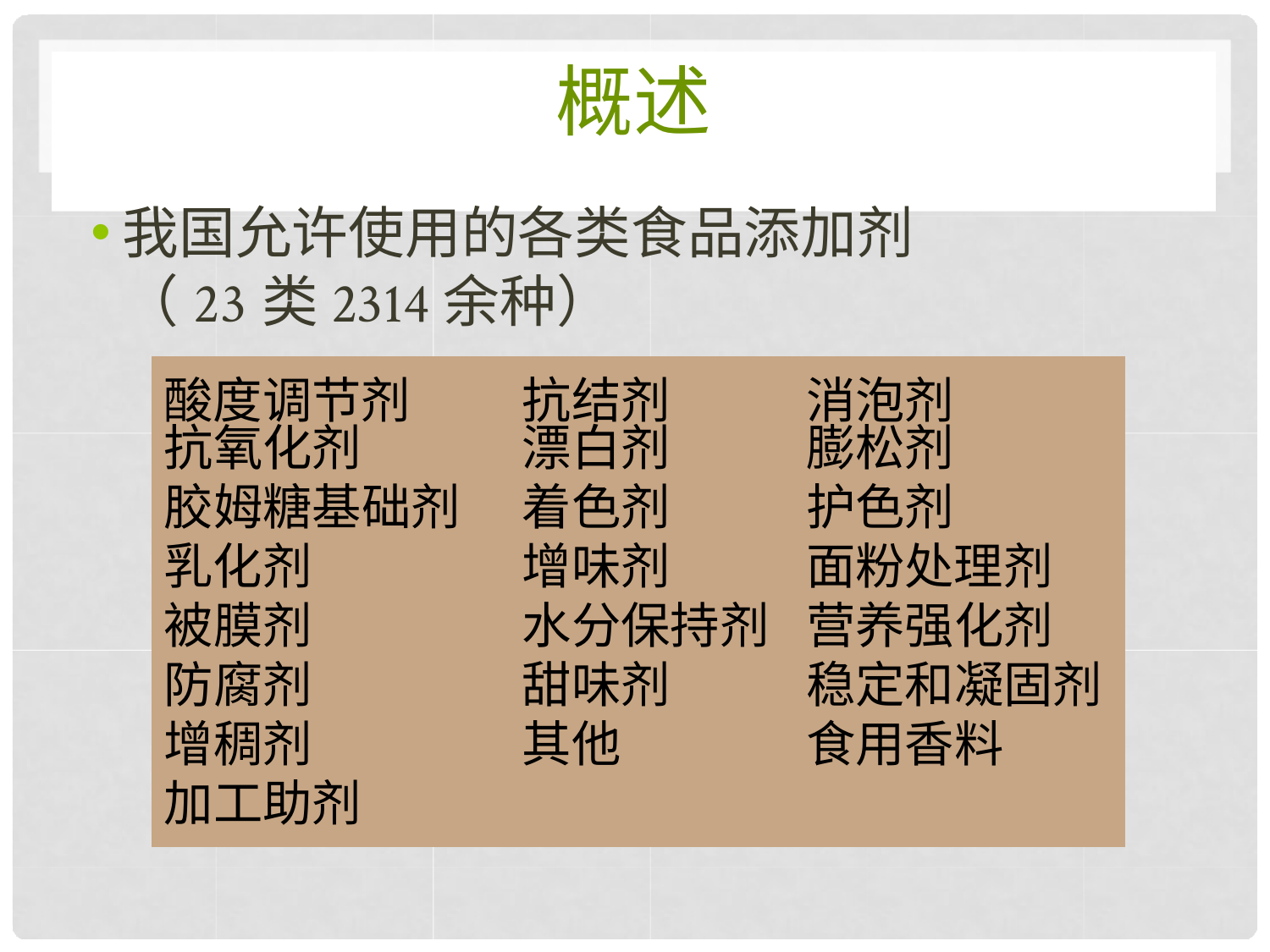

# 概述
我国允许使用的各类食品添加剂
（23类2314余种）
| 酸度调节剂 | 抗结剂 | 消泡剂 |
| --- | --- | --- |
| 抗氧化剂 | 漂白剂 | 膨松剂 |
| 胶姆糖基础剂 | 着色剂 | 护色剂 |
| 乳化剂 | 增味剂 | 面粉处理剂 |
| 被膜剂 | 水分保持剂 | 营养强化剂 |
| 防腐剂 | 甜味剂 | 稳定和凝固剂 |
| 增稠剂 | 其他 | 食用香料 |
| 加工助剂 |  |  |